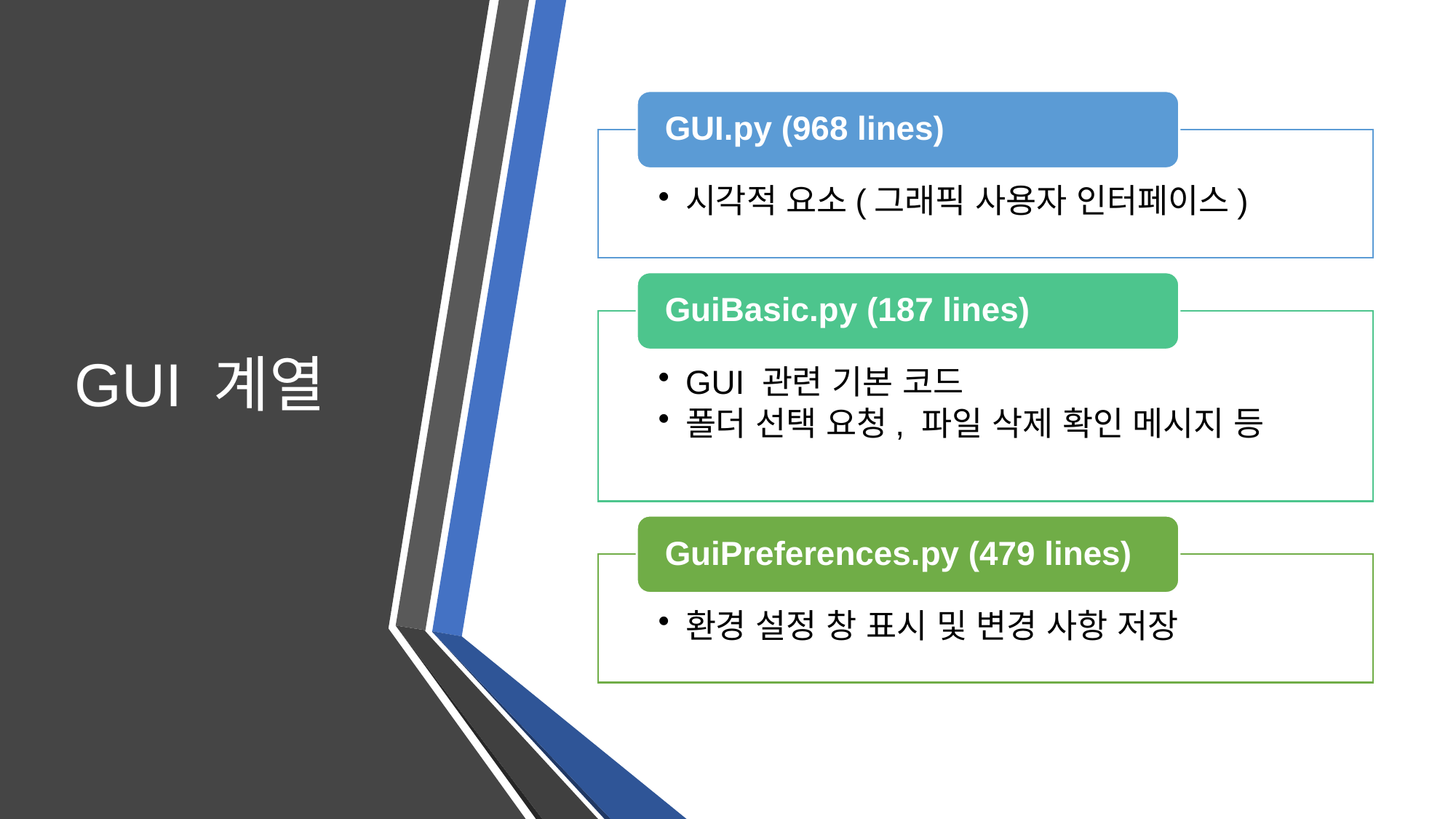

# GUI 계열
시각적 요소(그래픽 사용자 인터페이스)
GUI.py (968 lines)
GUI 관련 기본 코드
폴더 선택 요청, 파일 삭제 확인 메시지 등
GuiBasic.py (187 lines)
환경 설정 창 표시 및 변경 사항 저장
GuiPreferences.py (479 lines)